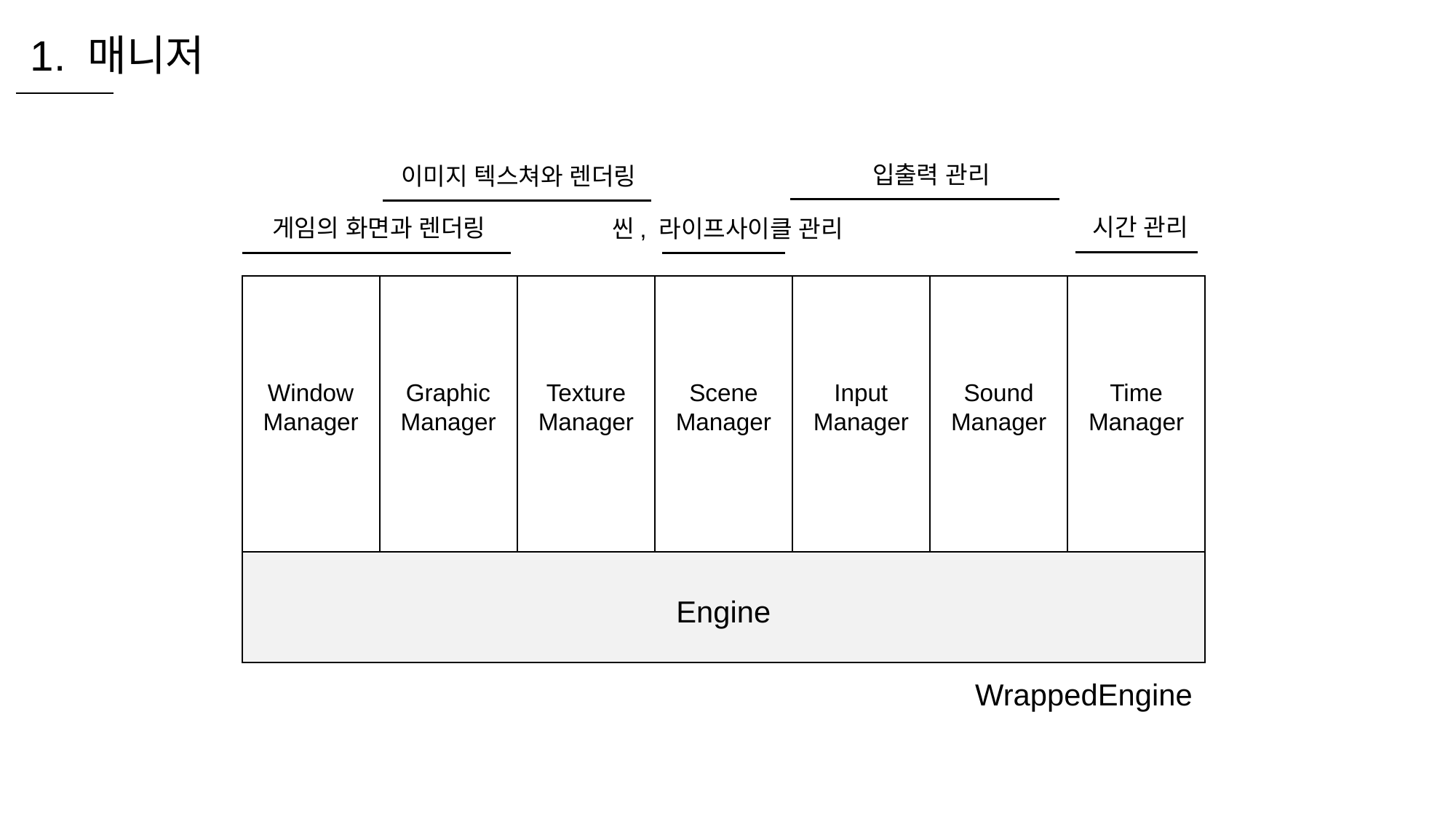

1. 매니저
입출력 관리
이미지 텍스쳐와 렌더링
시간 관리
게임의 화면과 렌더링
씬, 라이프사이클 관리

Window
Manager

Graphic
Manager

Texture
Manager

Scene
Manager

Input
Manager

Sound
Manager

Time
Manager

Engine
WrappedEngine